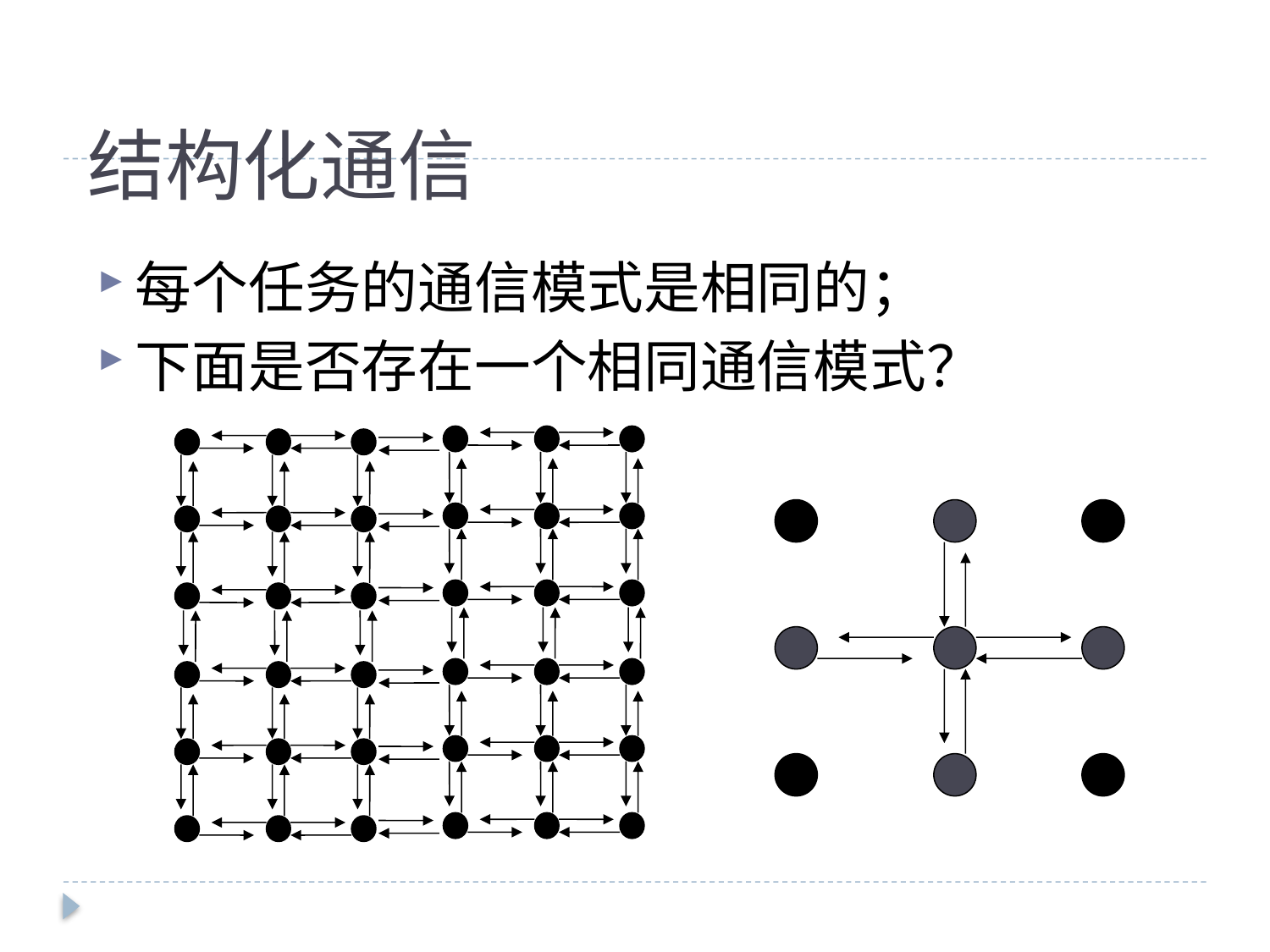

# 结构化通信
每个任务的通信模式是相同的；
下面是否存在一个相同通信模式？